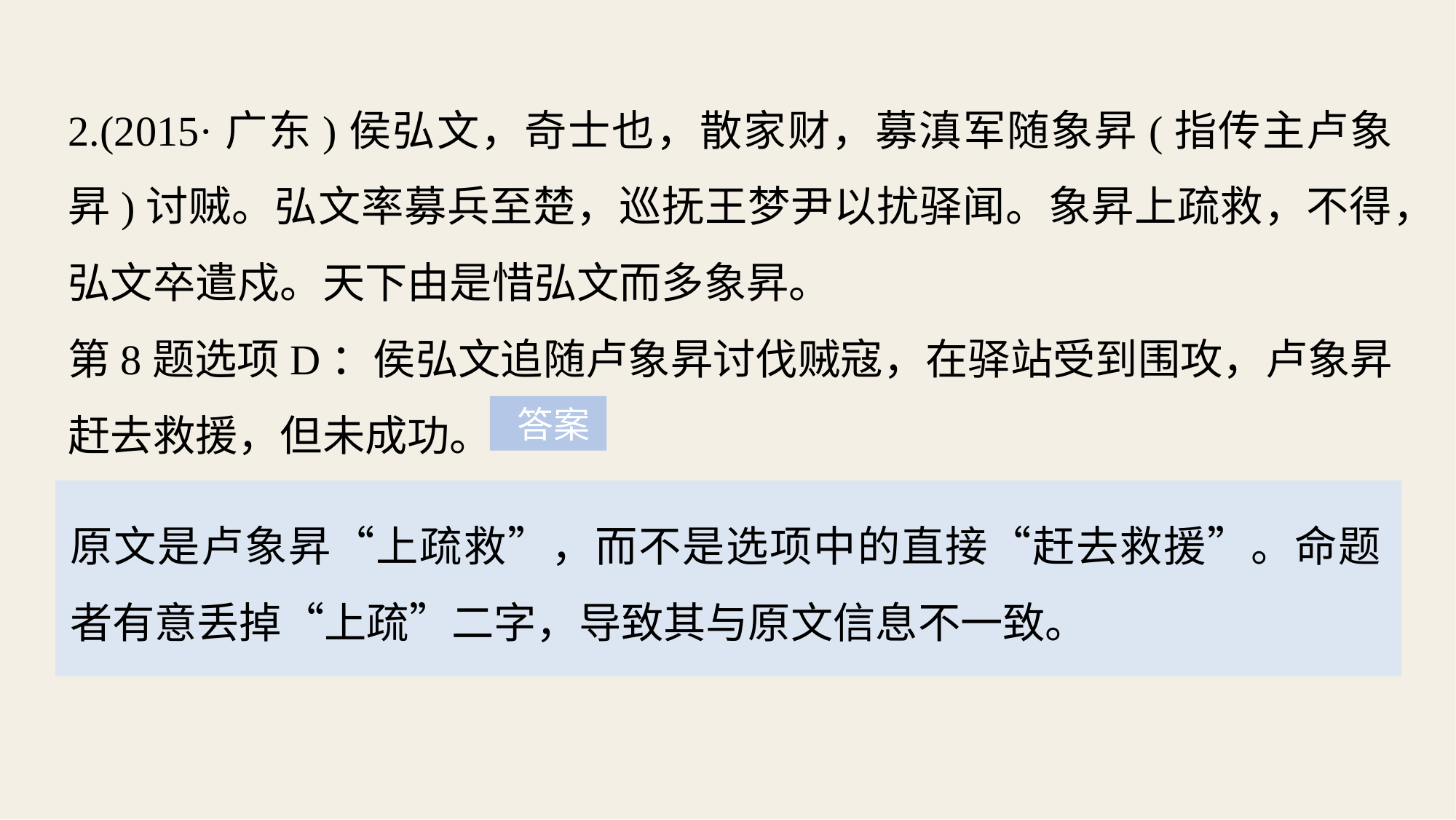

2.(2015·广东)侯弘文，奇士也，散家财，募滇军随象昇(指传主卢象昇)讨贼。弘文率募兵至楚，巡抚王梦尹以扰驿闻。象昇上疏救，不得，弘文卒遣戍。天下由是惜弘文而多象昇。
第8题选项D：侯弘文追随卢象昇讨伐贼寇，在驿站受到围攻，卢象昇赶去救援，但未成功。
 答案

原文是卢象昇“上疏救”，而不是选项中的直接“赶去救援”。命题者有意丢掉“上疏”二字，导致其与原文信息不一致。